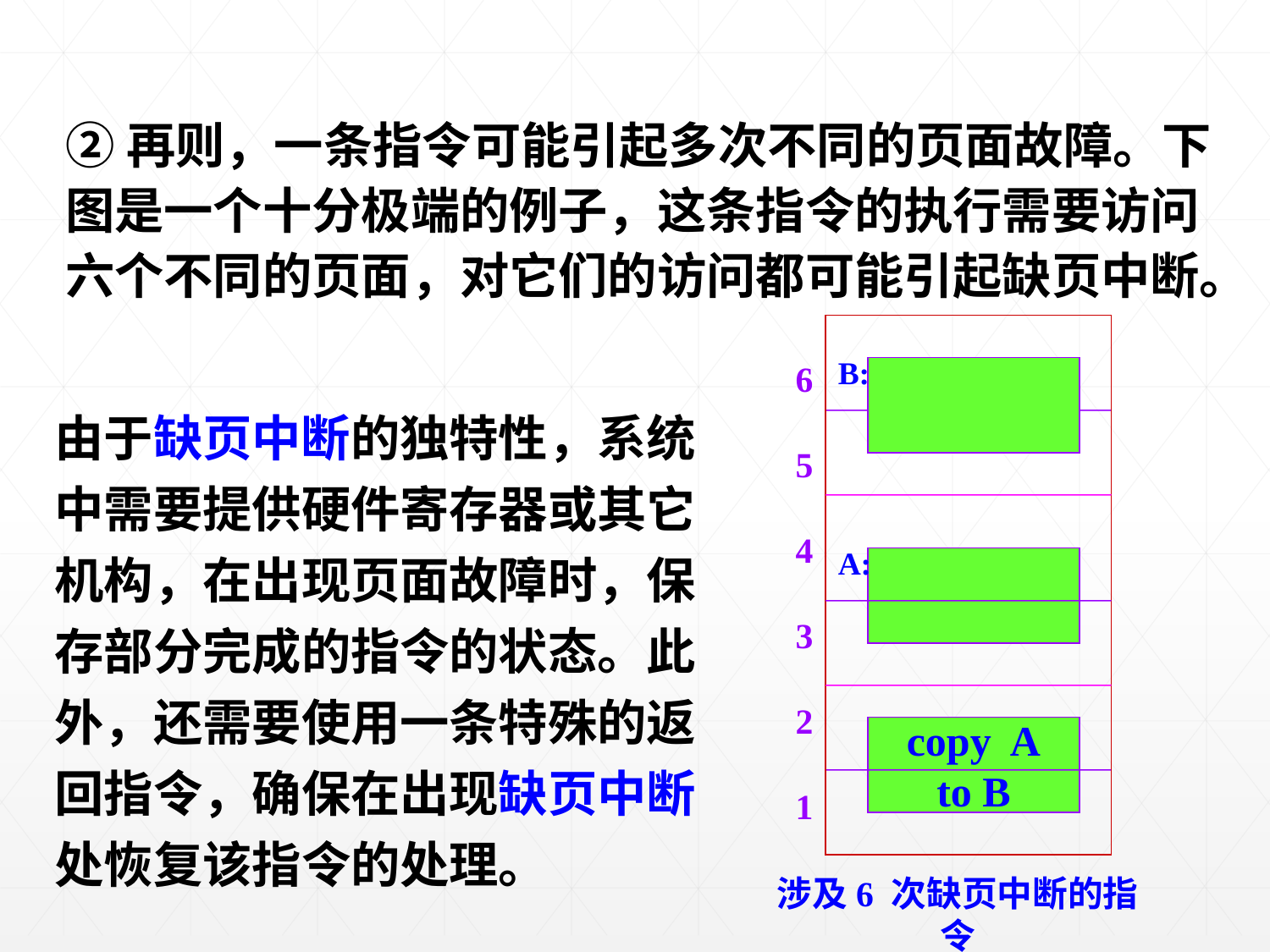

②再则，一条指令可能引起多次不同的页面故障。下图是一个十分极端的例子，这条指令的执行需要访问六个不同的页面，对它们的访问都可能引起缺页中断。

6
5
4
3
2
1
B:

A:

copy  A
to B

涉及6 次缺页中断的指令
由于缺页中断的独特性，系统中需要提供硬件寄存器或其它机构，在出现页面故障时，保存部分完成的指令的状态。此外，还需要使用一条特殊的返回指令，确保在出现缺页中断处恢复该指令的处理。